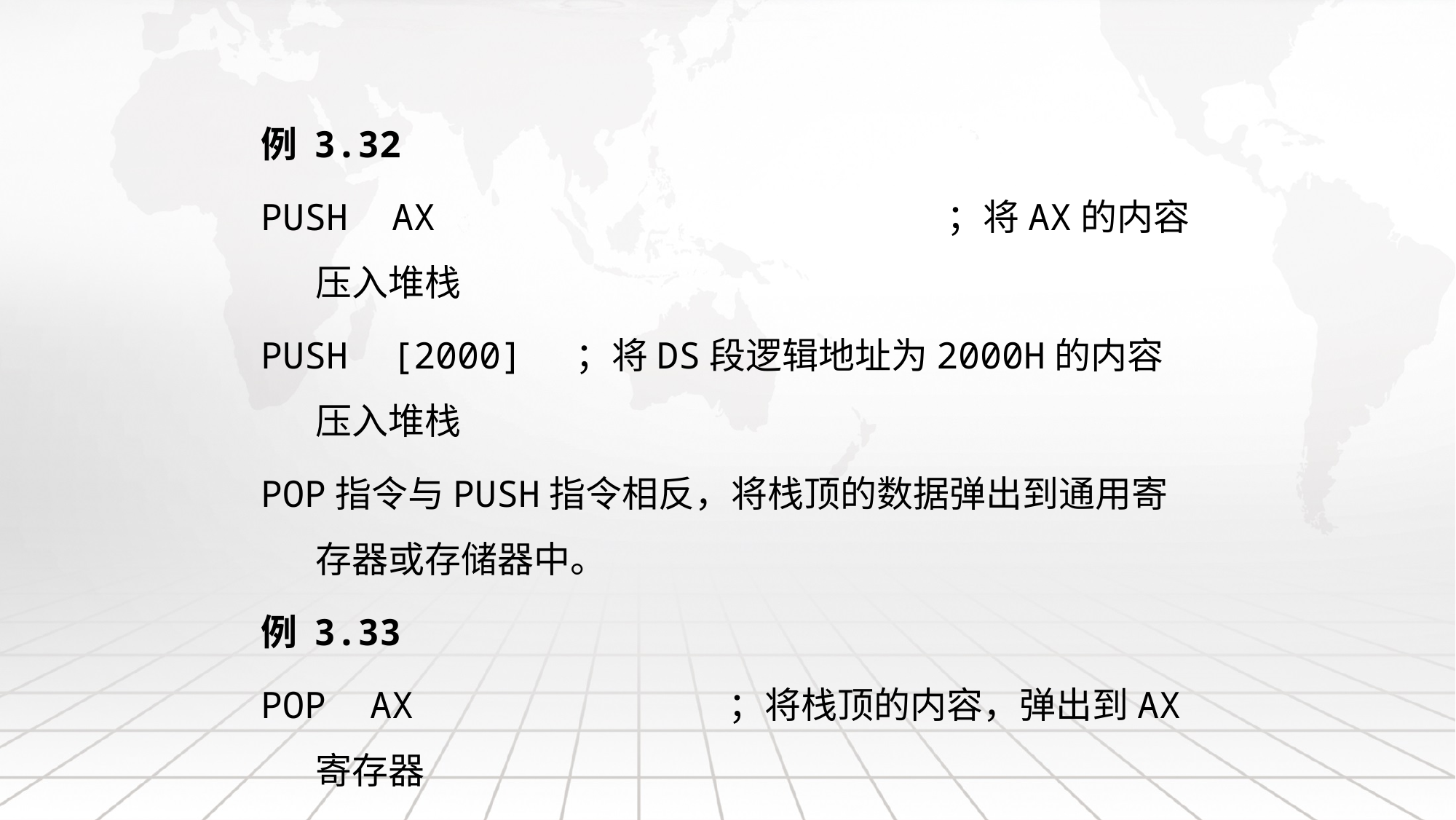

例 3.32
PUSH  AX                       ；将AX的内容压入堆栈
PUSH  [2000]  ；将DS段逻辑地址为2000H的内容压入堆栈
POP指令与PUSH指令相反，将栈顶的数据弹出到通用寄存器或存储器中。
例 3.33
POP  AX              ；将栈顶的内容，弹出到AX寄存器
POP  M_ADD           ；将栈顶的内容，弹出到M_ADD指定的存储器中